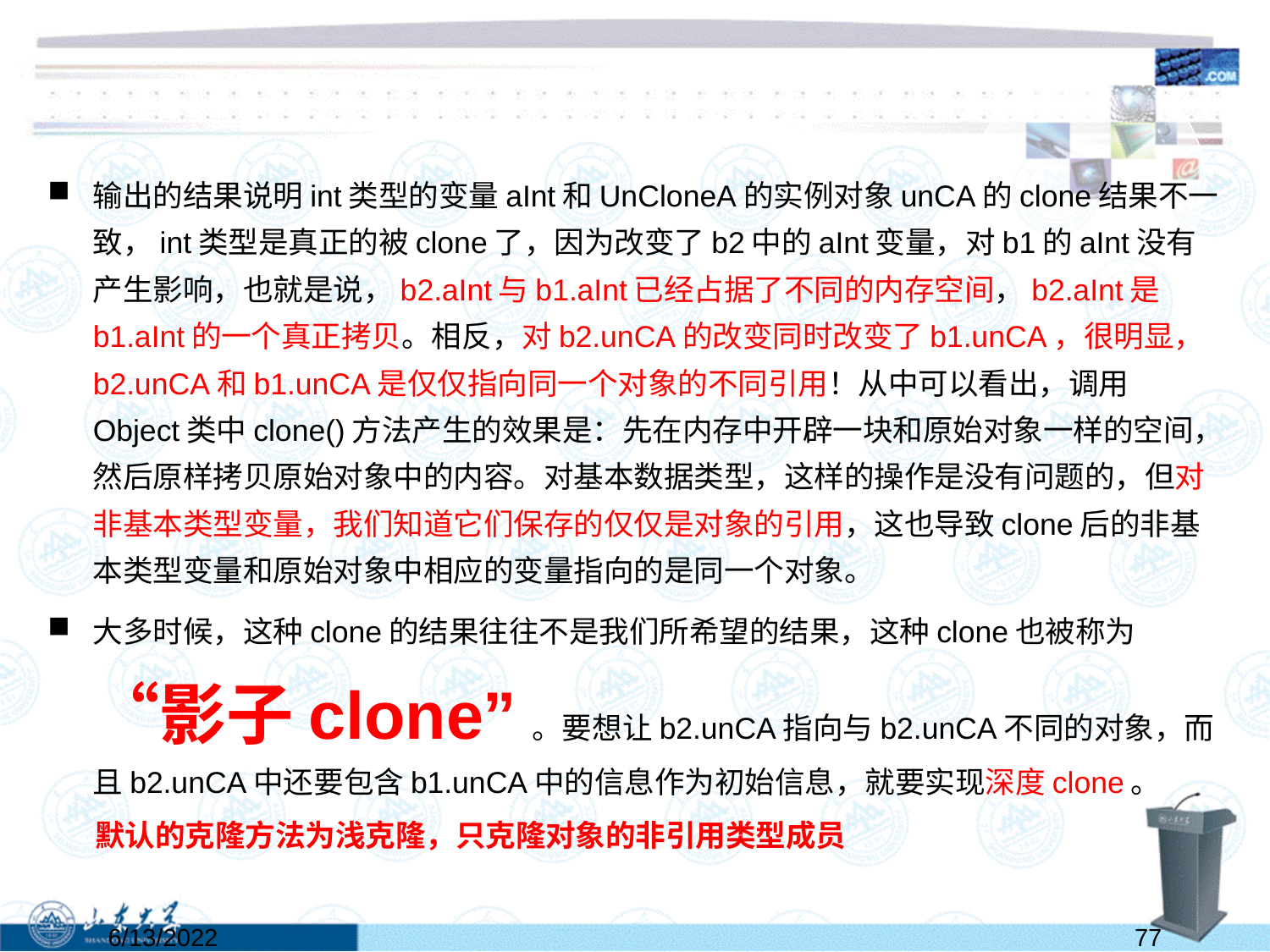

输出的结果说明int类型的变量aInt和UnCloneA的实例对象unCA的clone结果不一致，int类型是真正的被clone了，因为改变了b2中的aInt变量，对b1的aInt没有产生影响，也就是说，b2.aInt与b1.aInt已经占据了不同的内存空间，b2.aInt是b1.aInt的一个真正拷贝。相反，对b2.unCA的改变同时改变了b1.unCA，很明显，b2.unCA和b1.unCA是仅仅指向同一个对象的不同引用！从中可以看出，调用Object类中clone()方法产生的效果是：先在内存中开辟一块和原始对象一样的空间，然后原样拷贝原始对象中的内容。对基本数据类型，这样的操作是没有问题的，但对非基本类型变量，我们知道它们保存的仅仅是对象的引用，这也导致clone后的非基本类型变量和原始对象中相应的变量指向的是同一个对象。
大多时候，这种clone的结果往往不是我们所希望的结果，这种clone也被称为“影子clone”。要想让b2.unCA指向与b2.unCA不同的对象，而且b2.unCA中还要包含b1.unCA中的信息作为初始信息，就要实现深度clone。
      默认的克隆方法为浅克隆，只克隆对象的非引用类型成员
6/13/2022
77